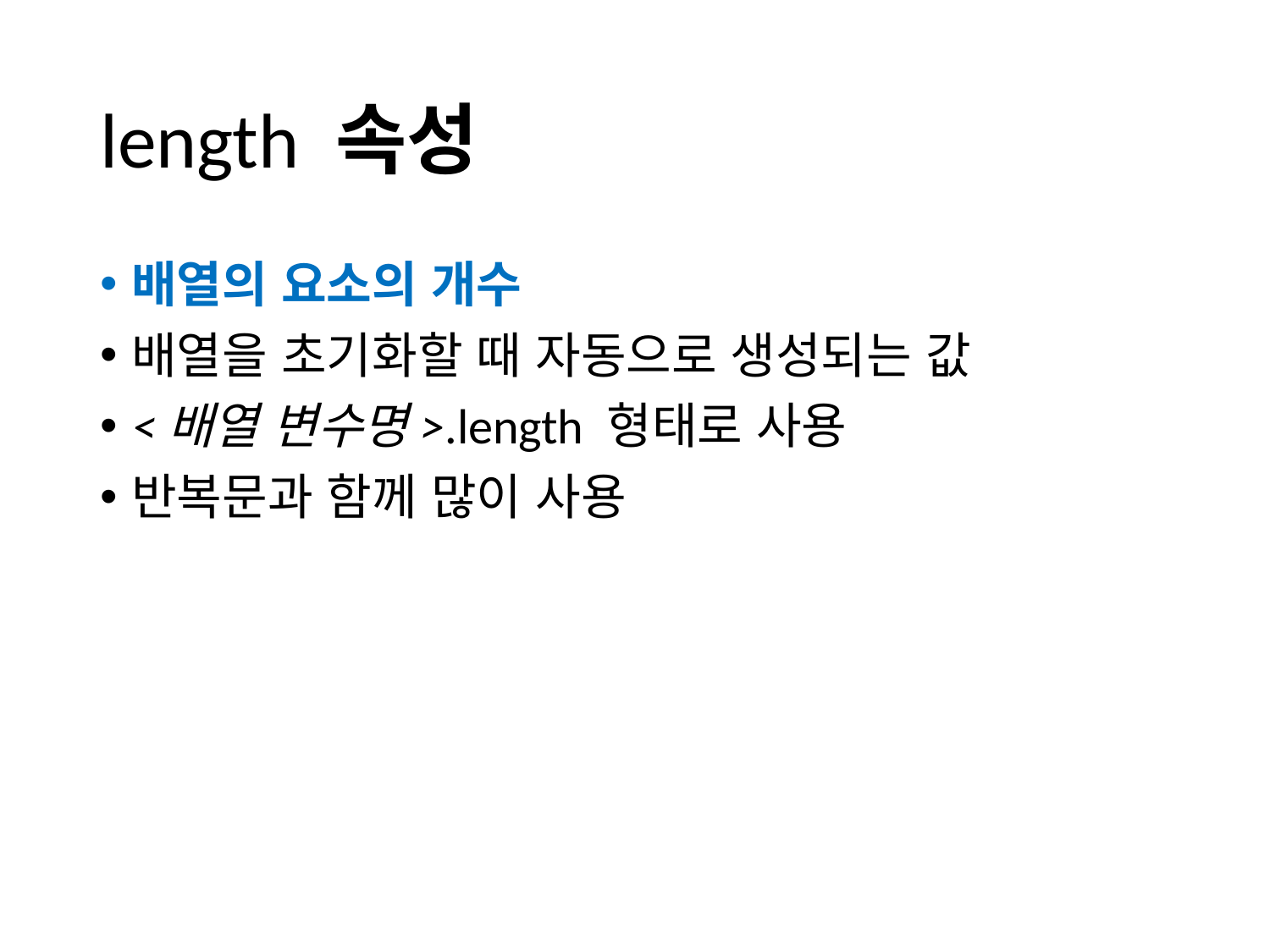

# length 속성
배열의 요소의 개수
배열을 초기화할 때 자동으로 생성되는 값
<배열 변수명>.length 형태로 사용
반복문과 함께 많이 사용